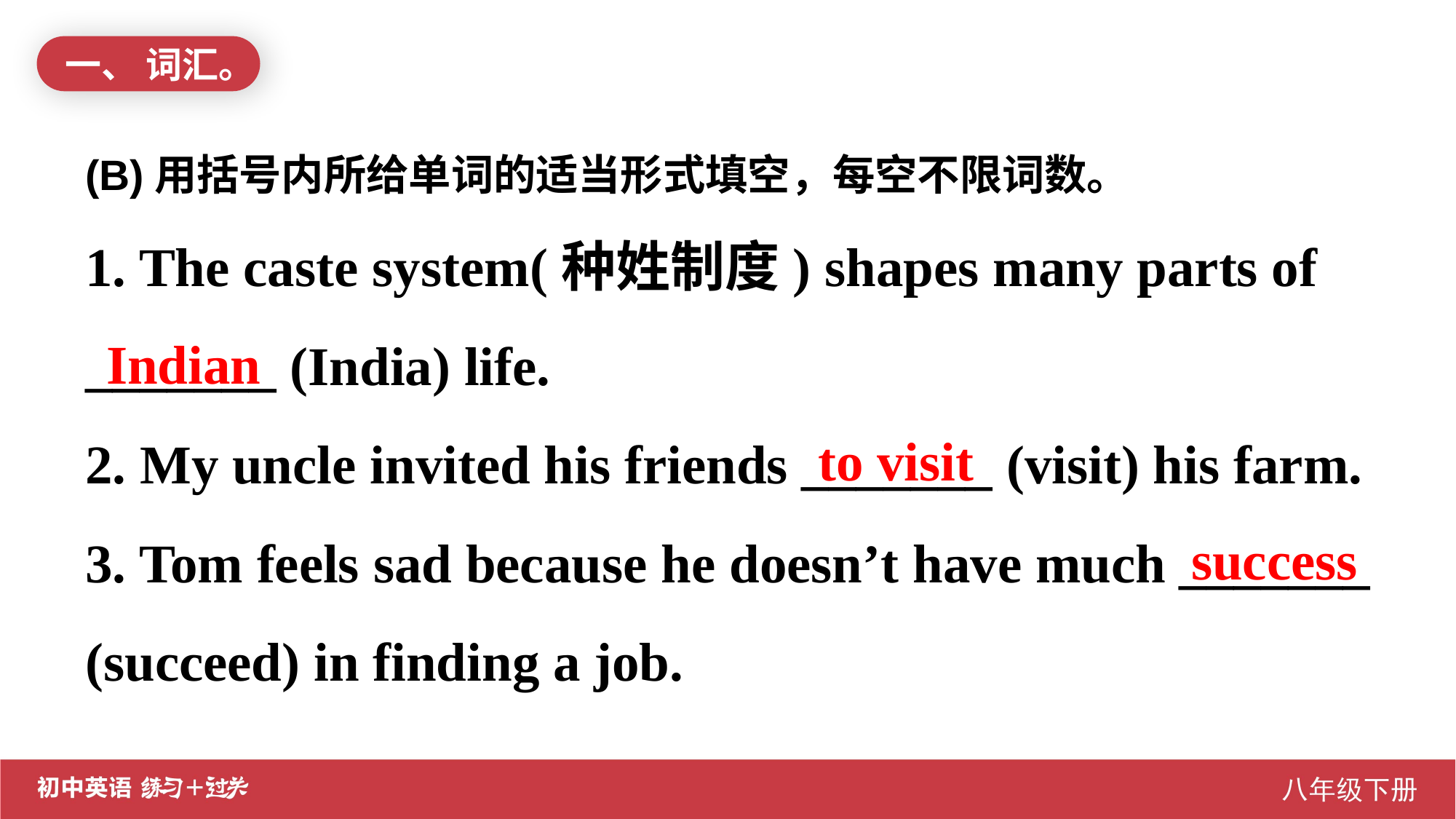

一、 词汇。
(B)用括号内所给单词的适当形式填空，每空不限词数。
1. The caste system(种姓制度) shapes many parts of _______ (India) life.
2. My uncle invited his friends _______ (visit) his farm.
3. Tom feels sad because he doesn’t have much _______ (succeed) in finding a job.
Indian
to visit
success